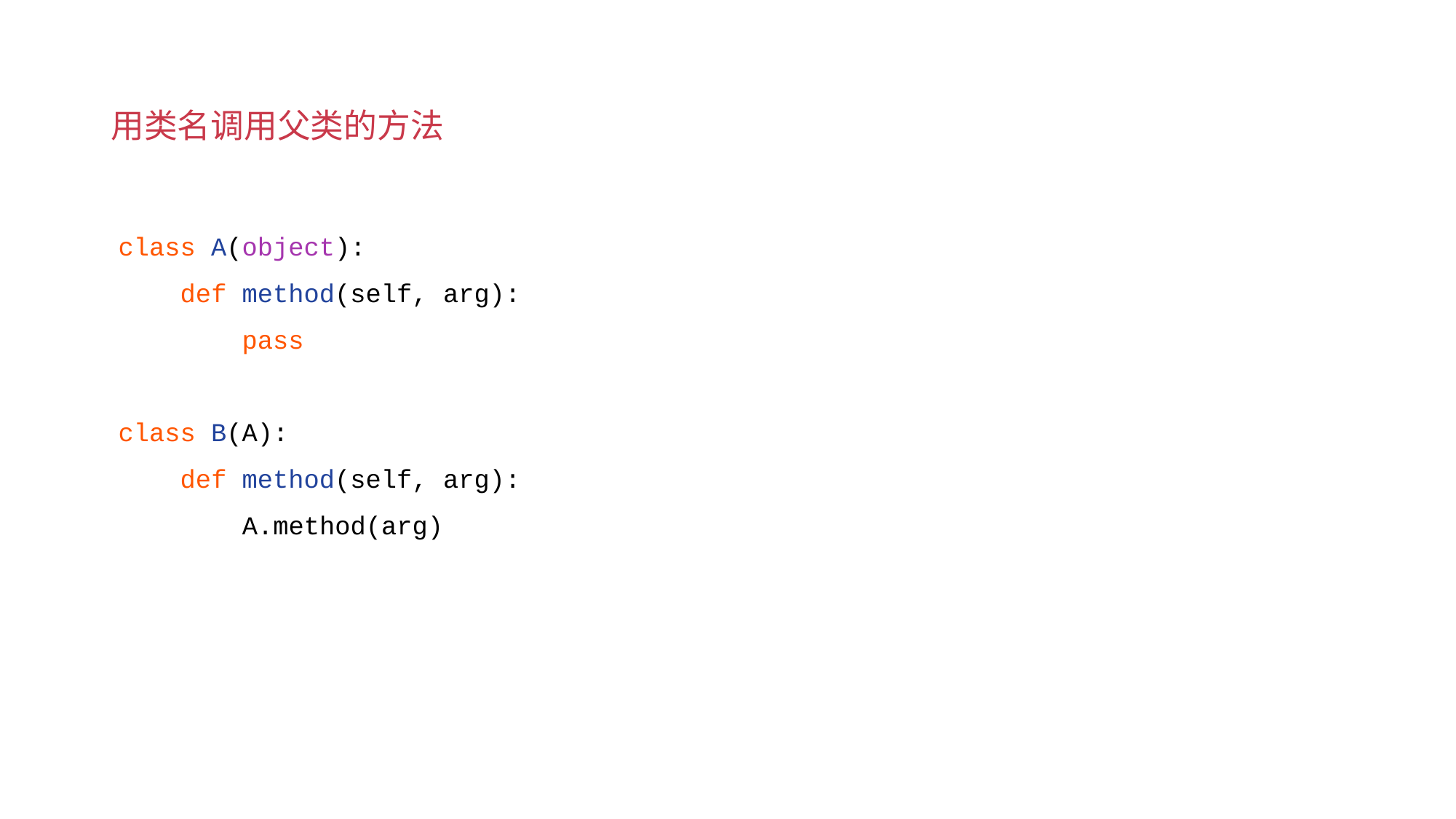

# 用类名调用父类的方法
class A(object):
    def method(self, arg):
        pass
class B(A):
    def method(self, arg):
        A.method(arg)